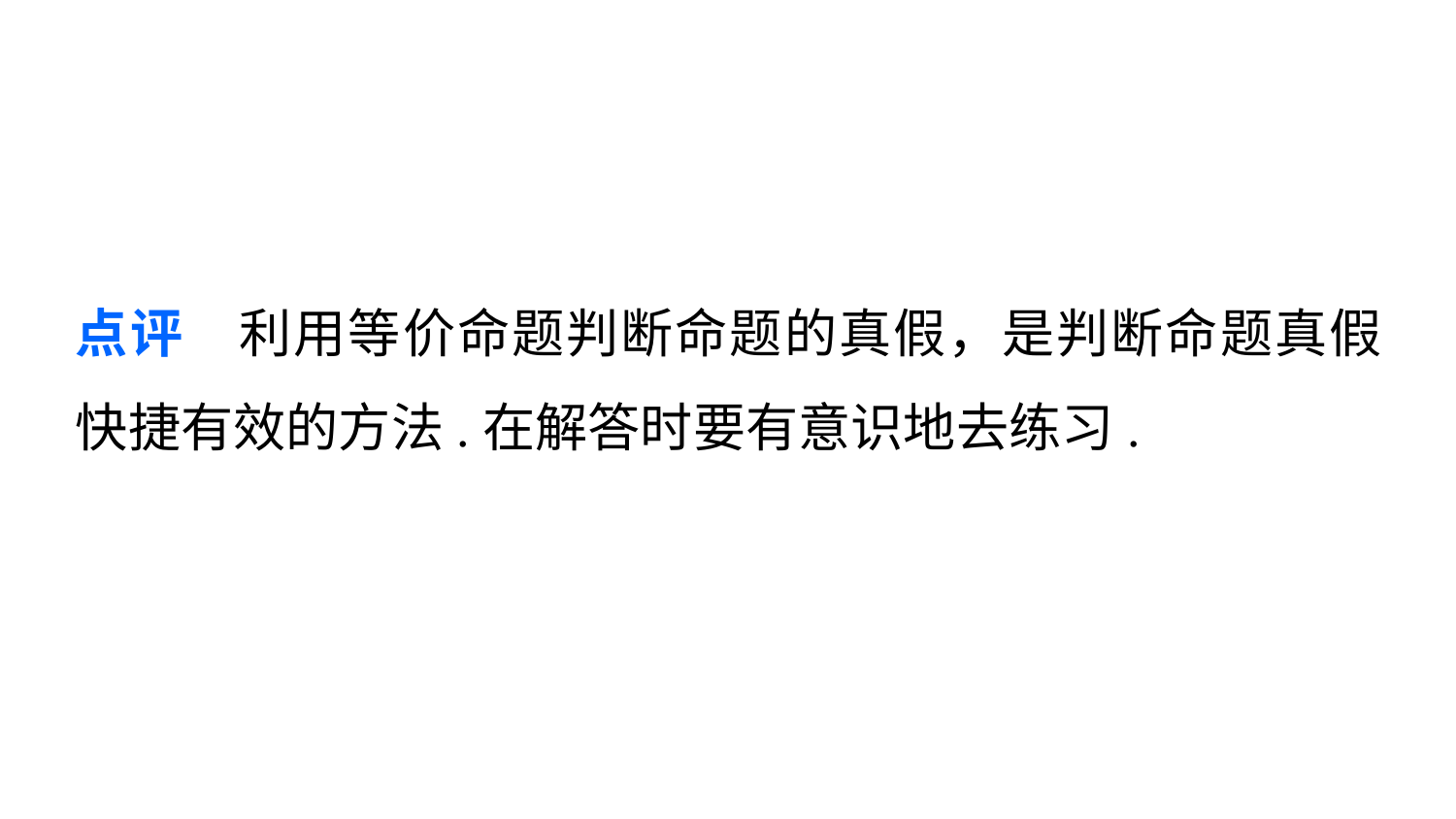

点评　利用等价命题判断命题的真假，是判断命题真假快捷有效的方法.在解答时要有意识地去练习.